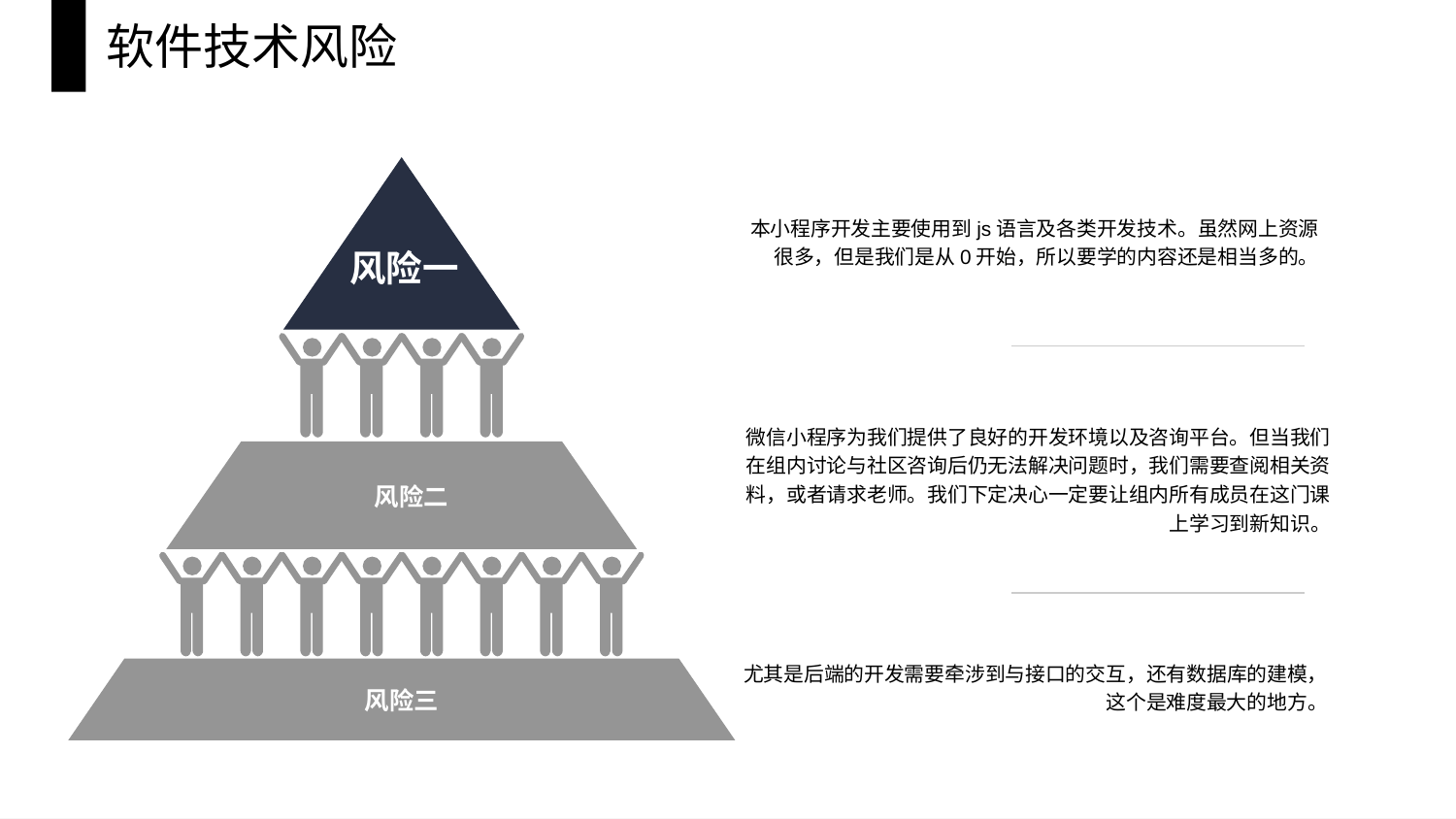

软件技术风险

风险一

风险二

风险三
本小程序开发主要使用到js语言及各类开发技术。虽然网上资源很多，但是我们是从0开始，所以要学的内容还是相当多的。
微信小程序为我们提供了良好的开发环境以及咨询平台。但当我们在组内讨论与社区咨询后仍无法解决问题时，我们需要查阅相关资料，或者请求老师。我们下定决心一定要让组内所有成员在这门课上学习到新知识。
尤其是后端的开发需要牵涉到与接口的交互，还有数据库的建模，这个是难度最大的地方。